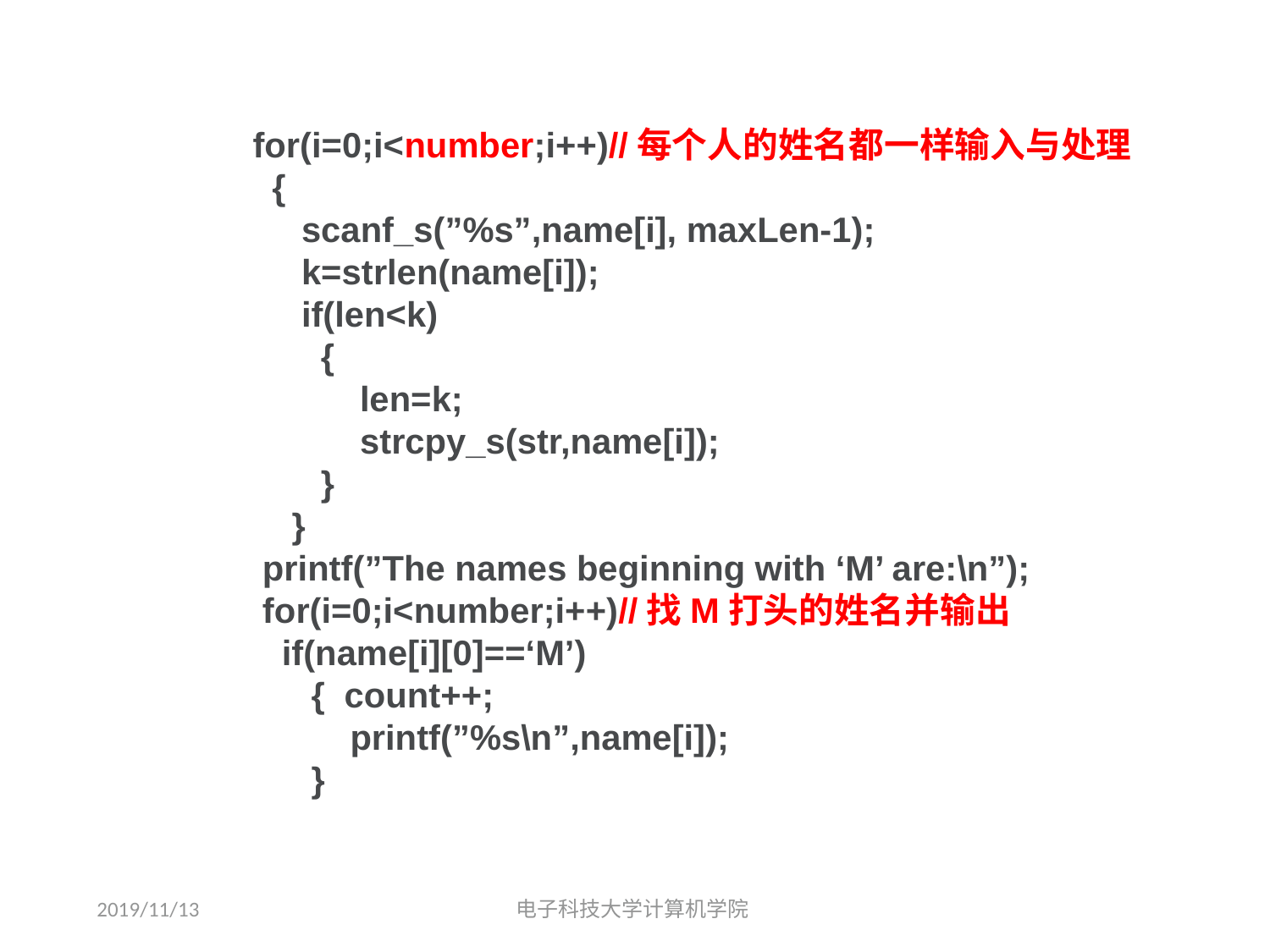

for(i=0;i<number;i++)//每个人的姓名都一样输入与处理
      {
         scanf_s(”%s”,name[i], maxLen-1);
         k=strlen(name[i]);
         if(len<k)
           {
               len=k;
               strcpy_s(str,name[i]);
           }
        }
     printf(”The names beginning with ‘M’ are:\n”);
     for(i=0;i<number;i++)//找M打头的姓名并输出
       if(name[i][0]==‘M’)
          {  count++;
              printf(”%s\n”,name[i]);
          }

2019/11/13
电子科技大学计算机学院